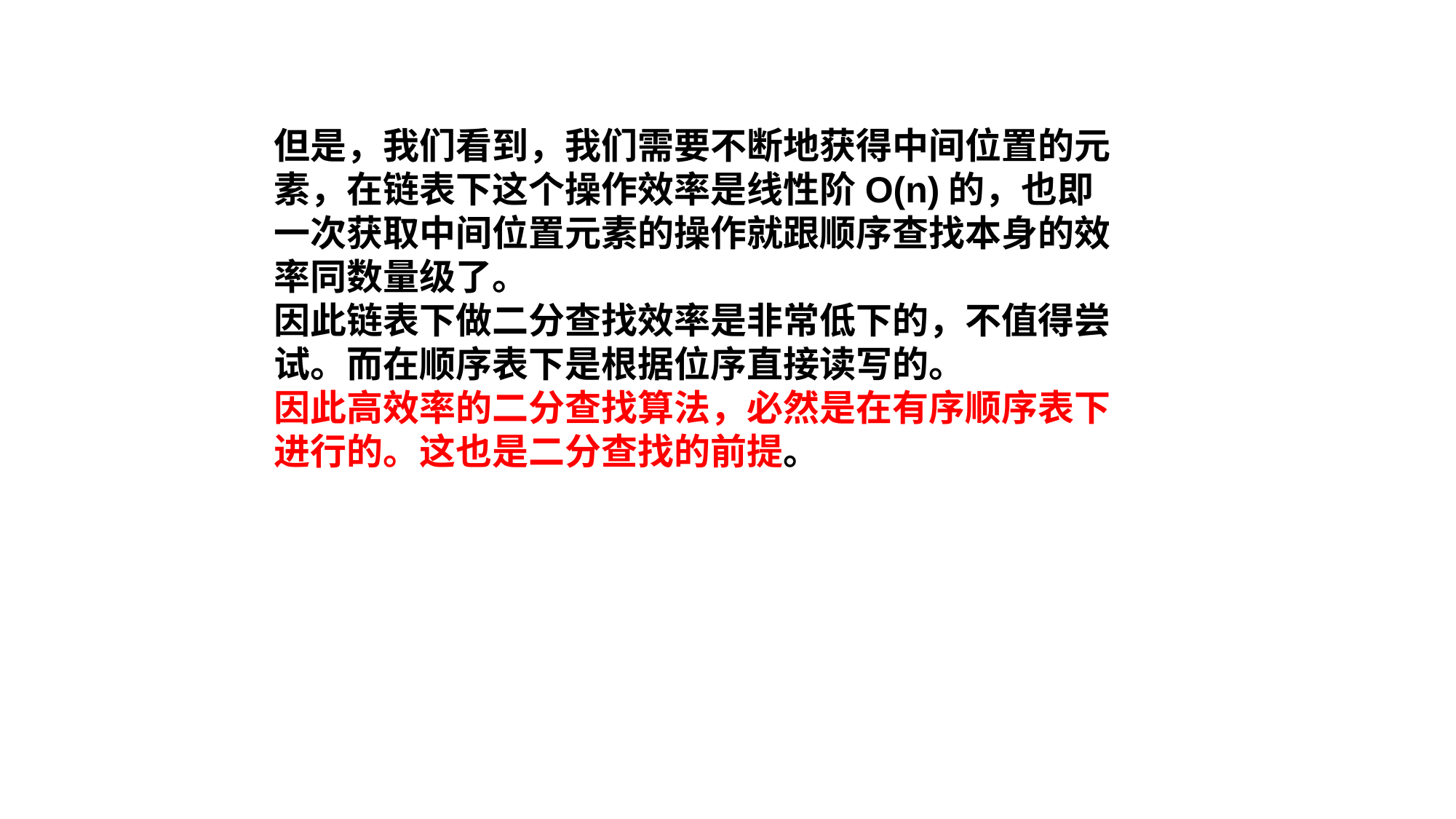

但是，我们看到，我们需要不断地获得中间位置的元素，在链表下这个操作效率是线性阶O(n)的，也即一次获取中间位置元素的操作就跟顺序查找本身的效率同数量级了。
因此链表下做二分查找效率是非常低下的，不值得尝试。而在顺序表下是根据位序直接读写的。
因此高效率的二分查找算法，必然是在有序顺序表下进行的。这也是二分查找的前提。